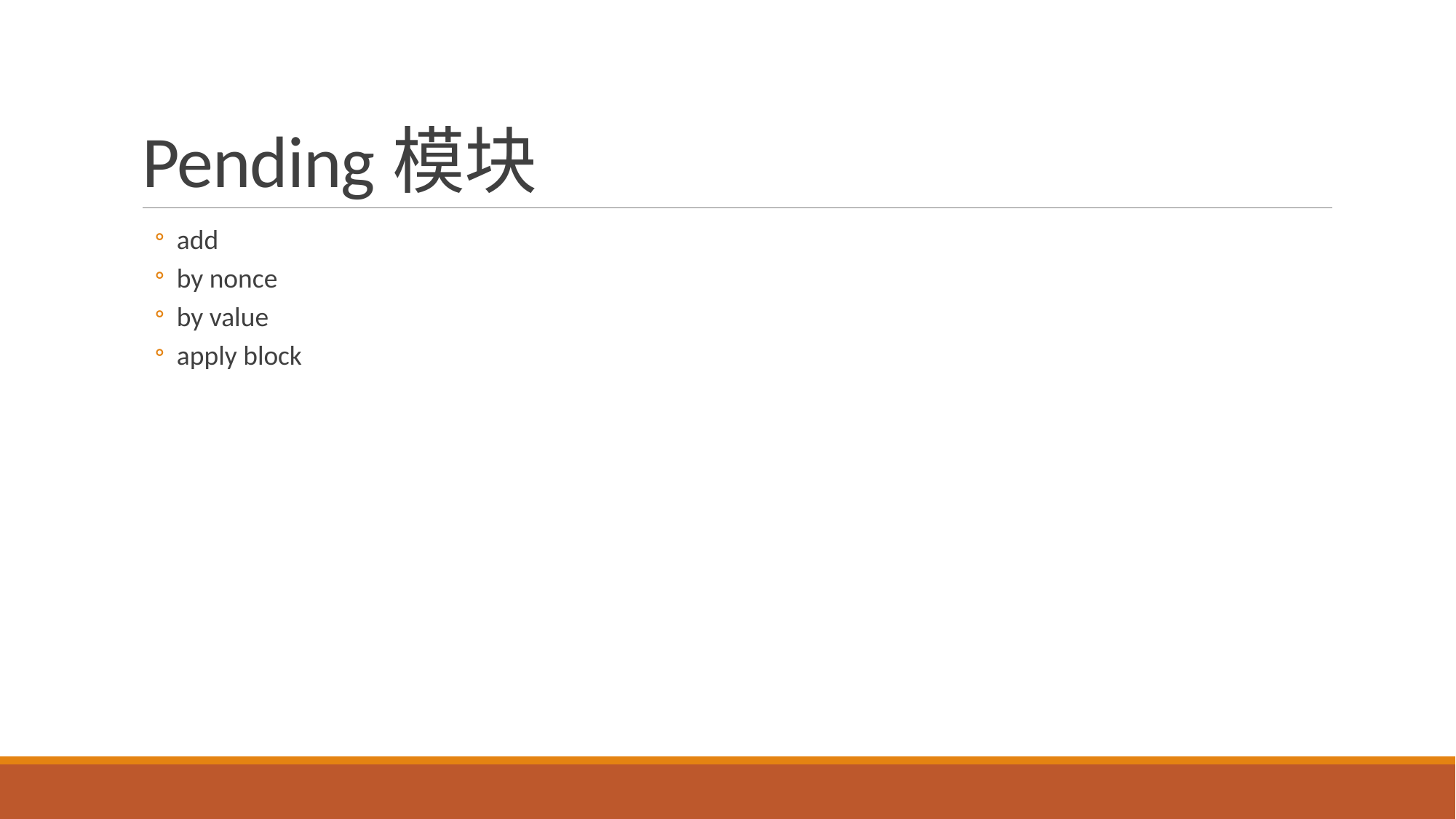

# Pending模块
add
by nonce
by value
apply block